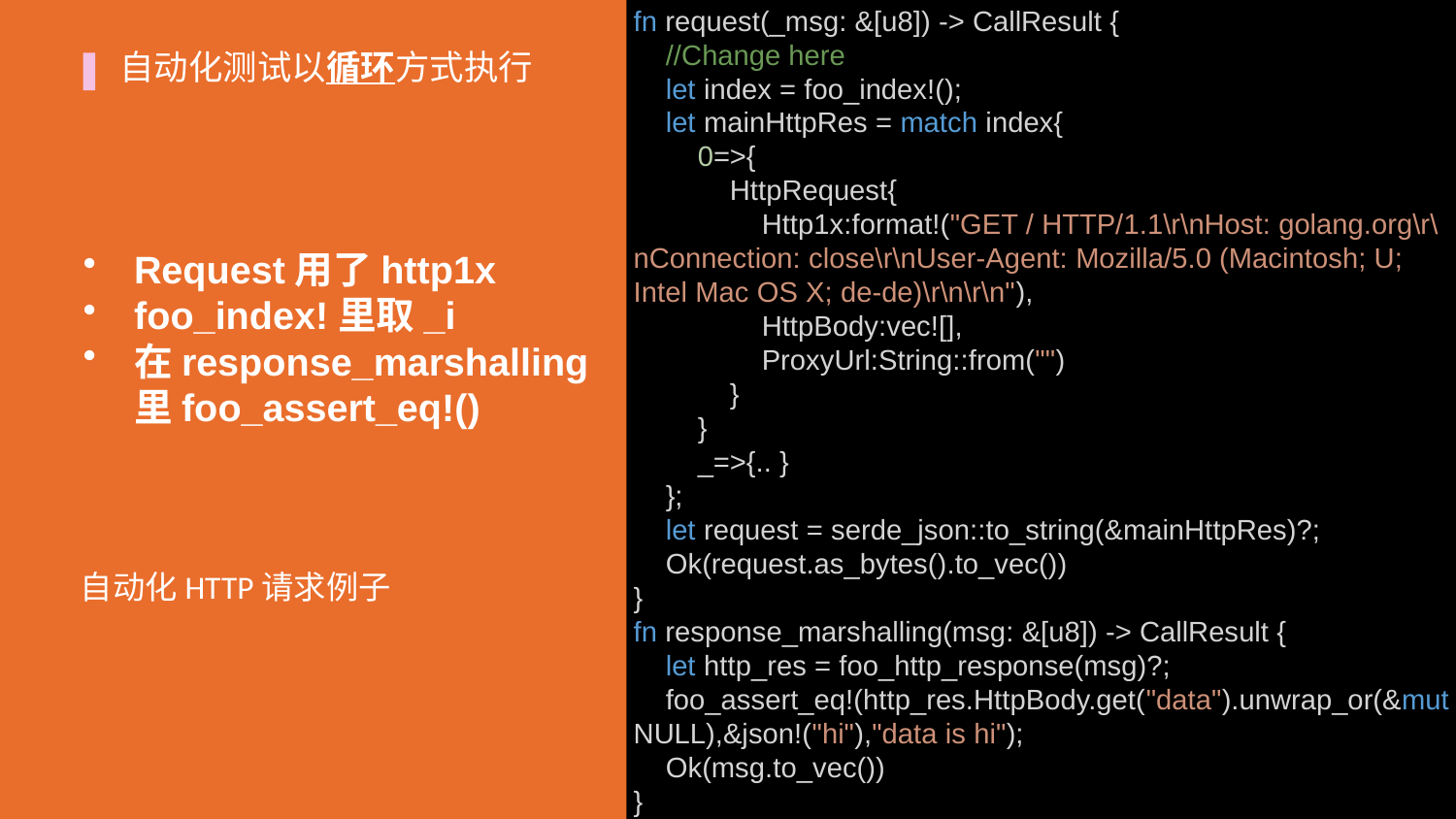

fn request(_msg: &[u8]) -> CallResult {
    //Change here
    let index = foo_index!();
    let mainHttpRes = match index{
        0=>{
            HttpRequest{
                Http1x:format!("GET / HTTP/1.1\r\nHost: golang.org\r\nConnection: close\r\nUser-Agent: Mozilla/5.0 (Macintosh; U; Intel Mac OS X; de-de)\r\n\r\n"),
                HttpBody:vec![],
                ProxyUrl:String::from("")
            }
        }
        _=>{.. }
    };
    let request = serde_json::to_string(&mainHttpRes)?;
    Ok(request.as_bytes().to_vec())
}
fn response_marshalling(msg: &[u8]) -> CallResult {
    let http_res = foo_http_response(msg)?;
    foo_assert_eq!(http_res.HttpBody.get("data").unwrap_or(&mut NULL),&json!("hi"),"data is hi");
    Ok(msg.to_vec())
}

自动化测试以循环方式执行

Request用了http1x
foo_index!里取_i
在response_marshalling里foo_assert_eq!()
自动化HTTP请求例子